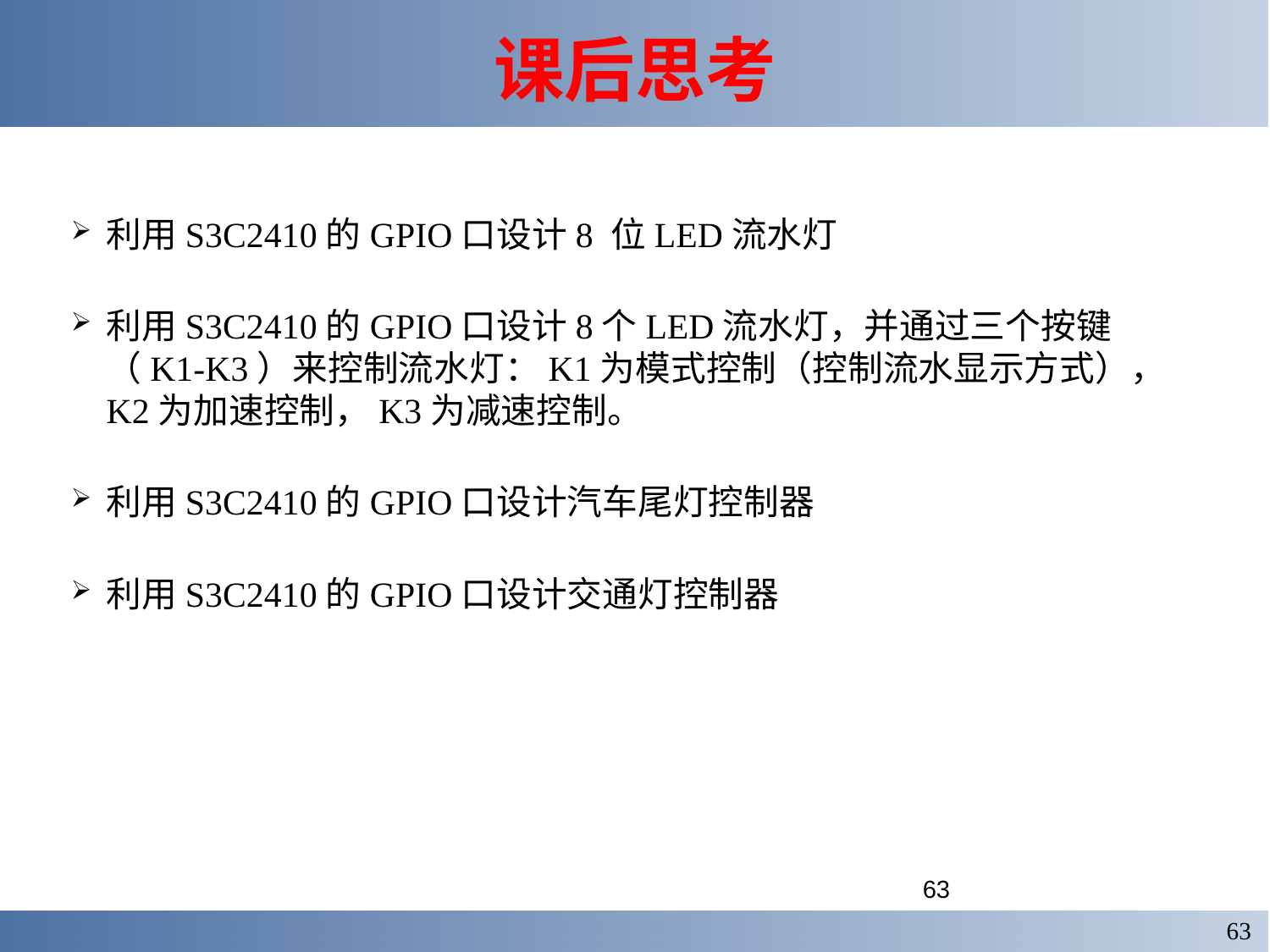

# 课后思考
利用S3C2410的GPIO口设计8 位LED流水灯
利用S3C2410的GPIO口设计8个LED流水灯，并通过三个按键（K1-K3）来控制流水灯：K1为模式控制（控制流水显示方式），K2为加速控制，K3为减速控制。
利用S3C2410的GPIO口设计汽车尾灯控制器
利用S3C2410的GPIO口设计交通灯控制器
63